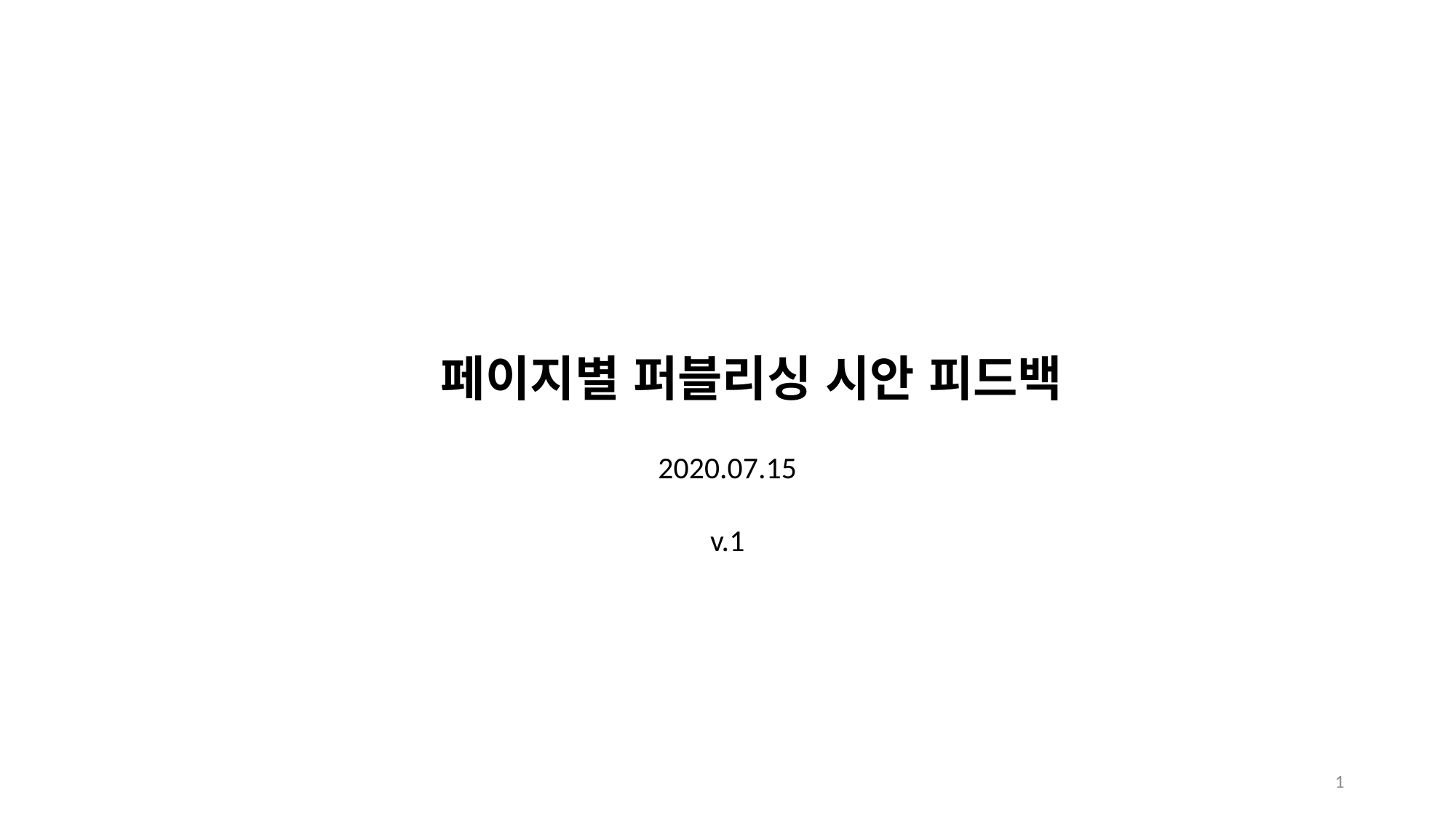

페이지별 퍼블리싱 시안 피드백
2020.07.15

v.1
1